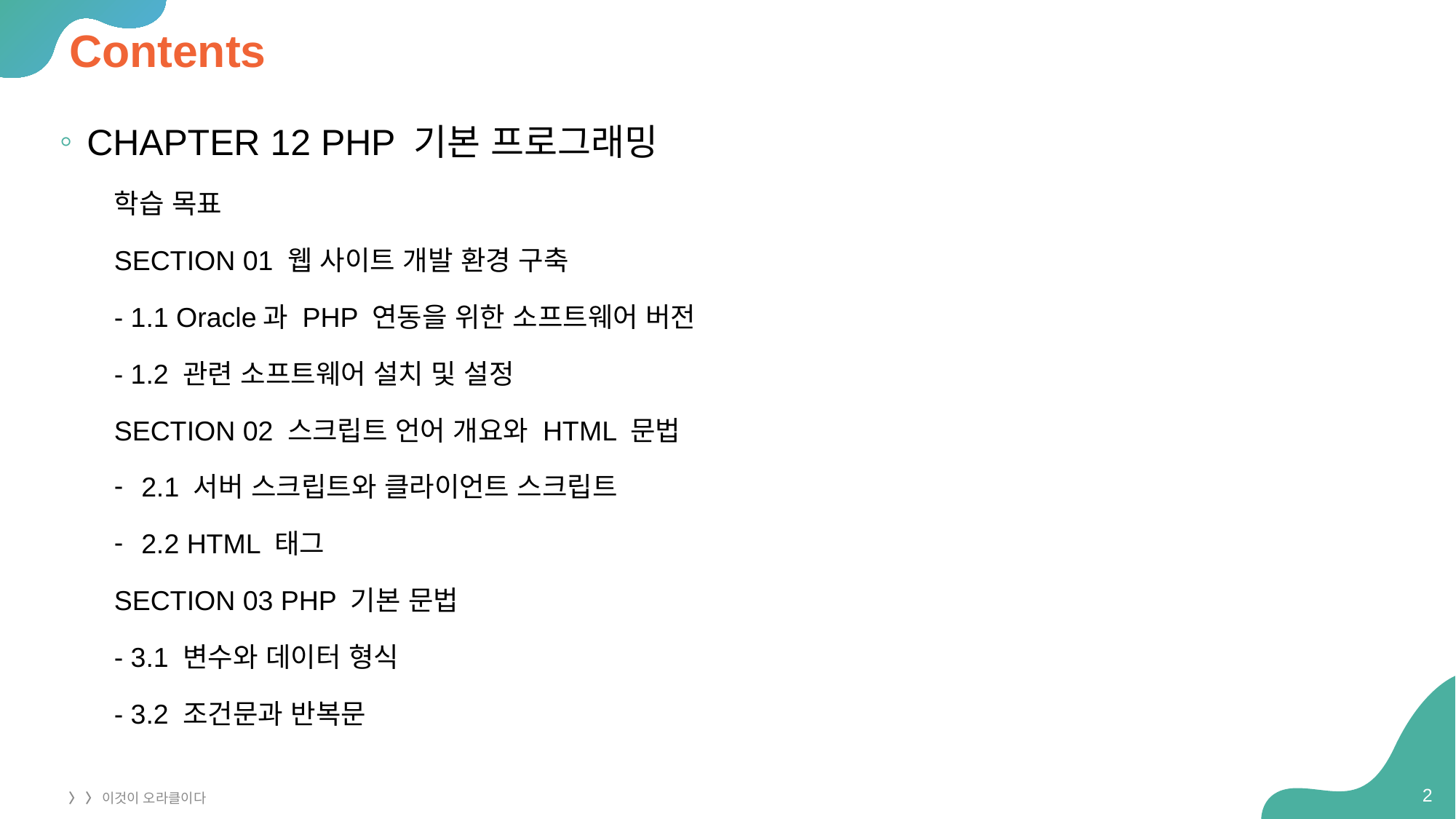

# Contents
CHAPTER 12 PHP 기본 프로그래밍
학습 목표
SECTION 01 웹 사이트 개발 환경 구축
- 1.1 Oracle과 PHP 연동을 위한 소프트웨어 버전
- 1.2 관련 소프트웨어 설치 및 설정
SECTION 02 스크립트 언어 개요와 HTML 문법
2.1 서버 스크립트와 클라이언트 스크립트
2.2 HTML 태그
SECTION 03 PHP 기본 문법
- 3.1 변수와 데이터 형식
- 3.2 조건문과 반복문

2
〉 〉 이것이 오라클이다